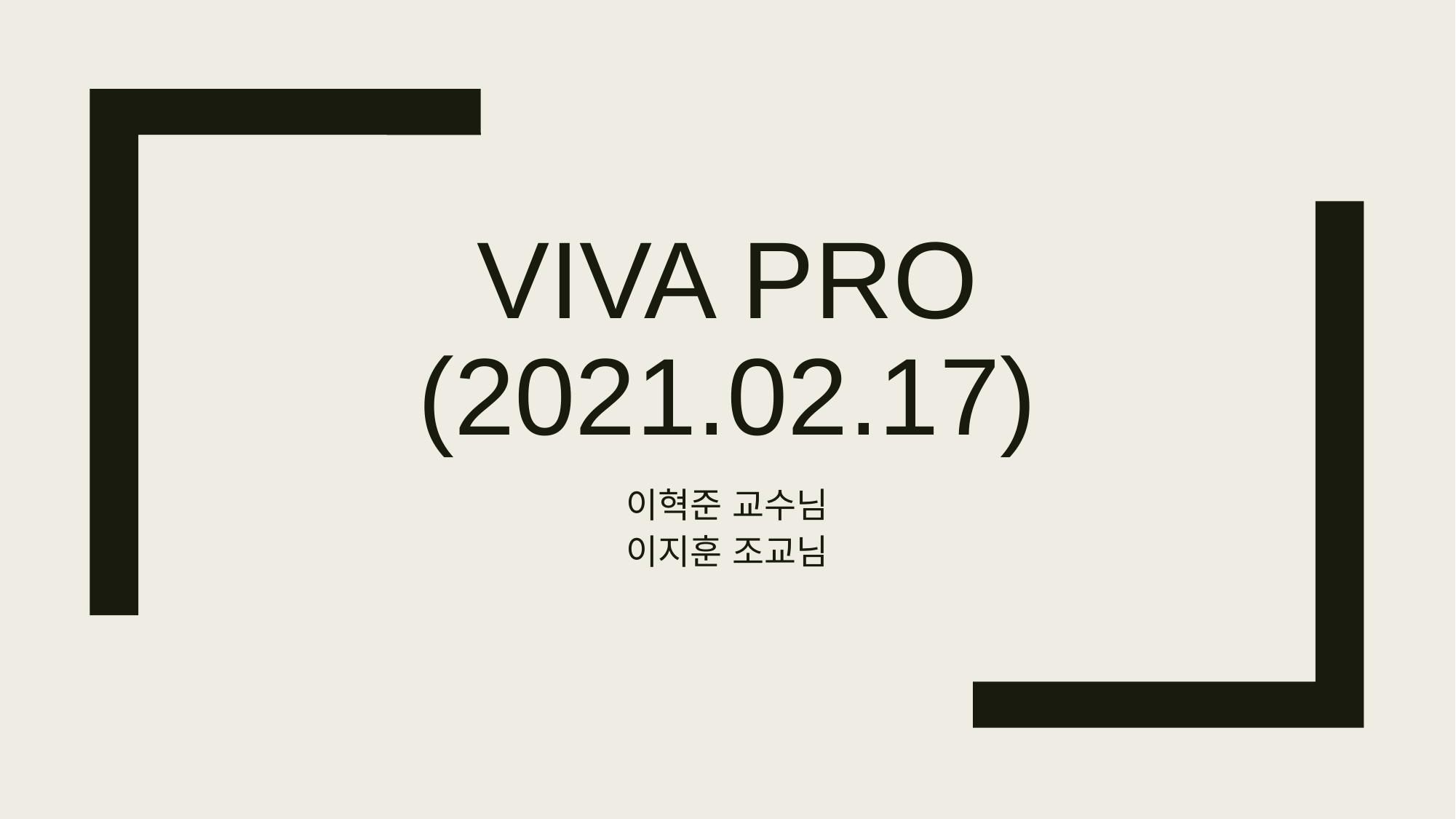

# Viva pro (2021.02.17)
이혁준 교수님
이지훈 조교님